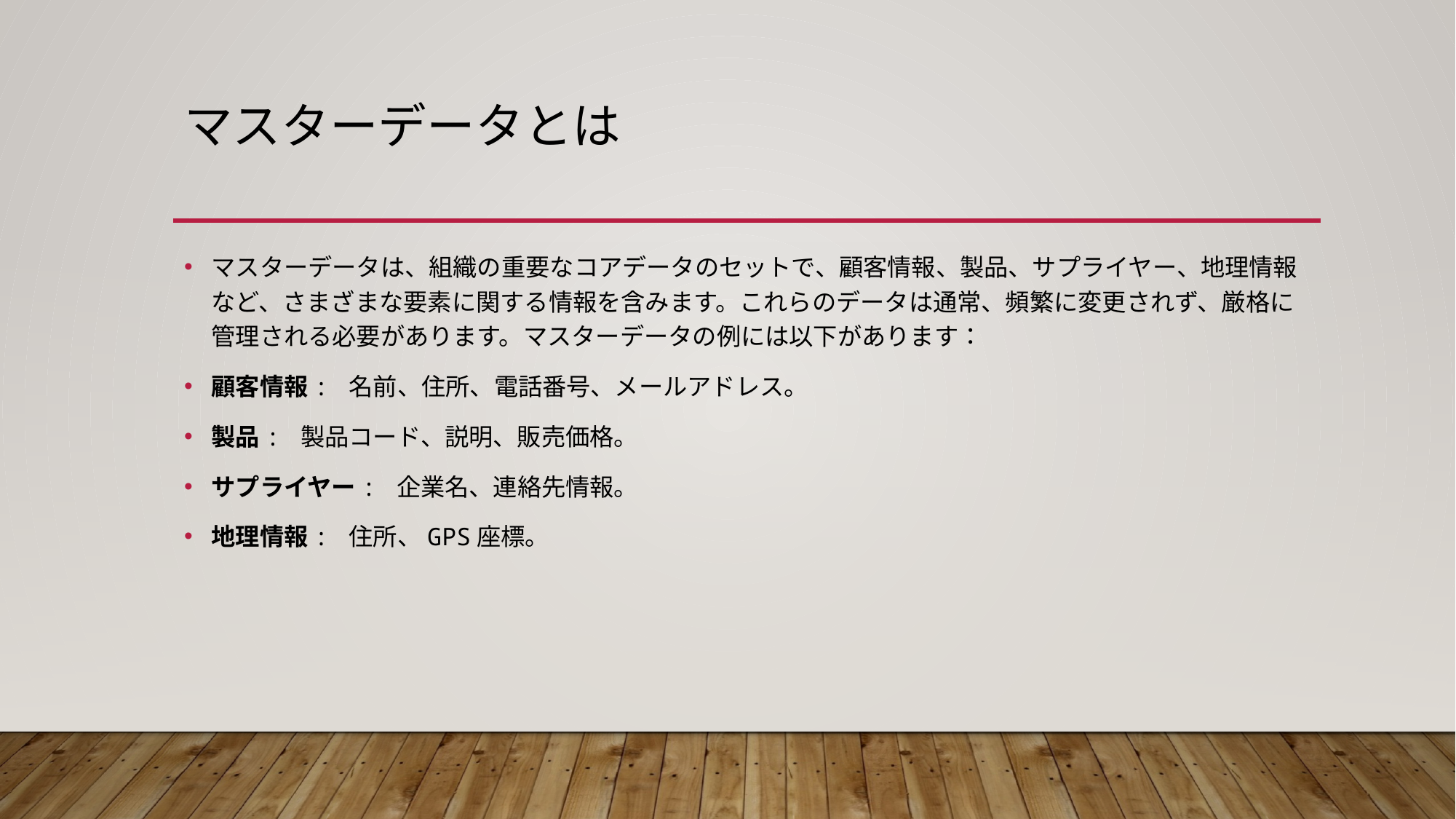

# マスターデータとは
マスターデータは、組織の重要なコアデータのセットで、顧客情報、製品、サプライヤー、地理情報など、さまざまな要素に関する情報を含みます。これらのデータは通常、頻繁に変更されず、厳格に管理される必要があります。マスターデータの例には以下があります：
顧客情報: 名前、住所、電話番号、メールアドレス。
製品: 製品コード、説明、販売価格。
サプライヤー: 企業名、連絡先情報。
地理情報: 住所、GPS座標。